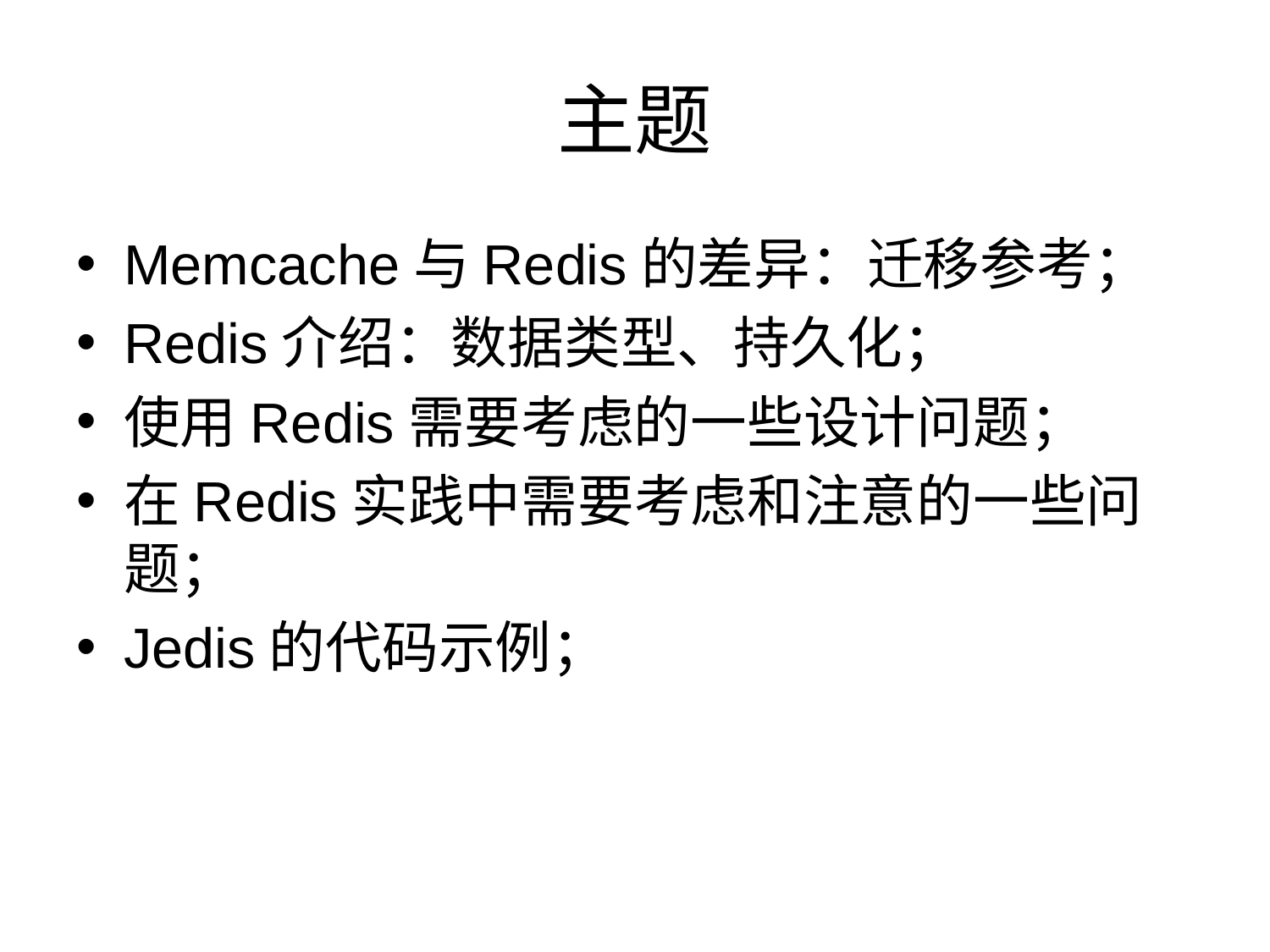

# 主题
Memcache与Redis的差异：迁移参考；
Redis介绍：数据类型、持久化；
使用Redis需要考虑的一些设计问题；
在Redis实践中需要考虑和注意的一些问题；
Jedis的代码示例；